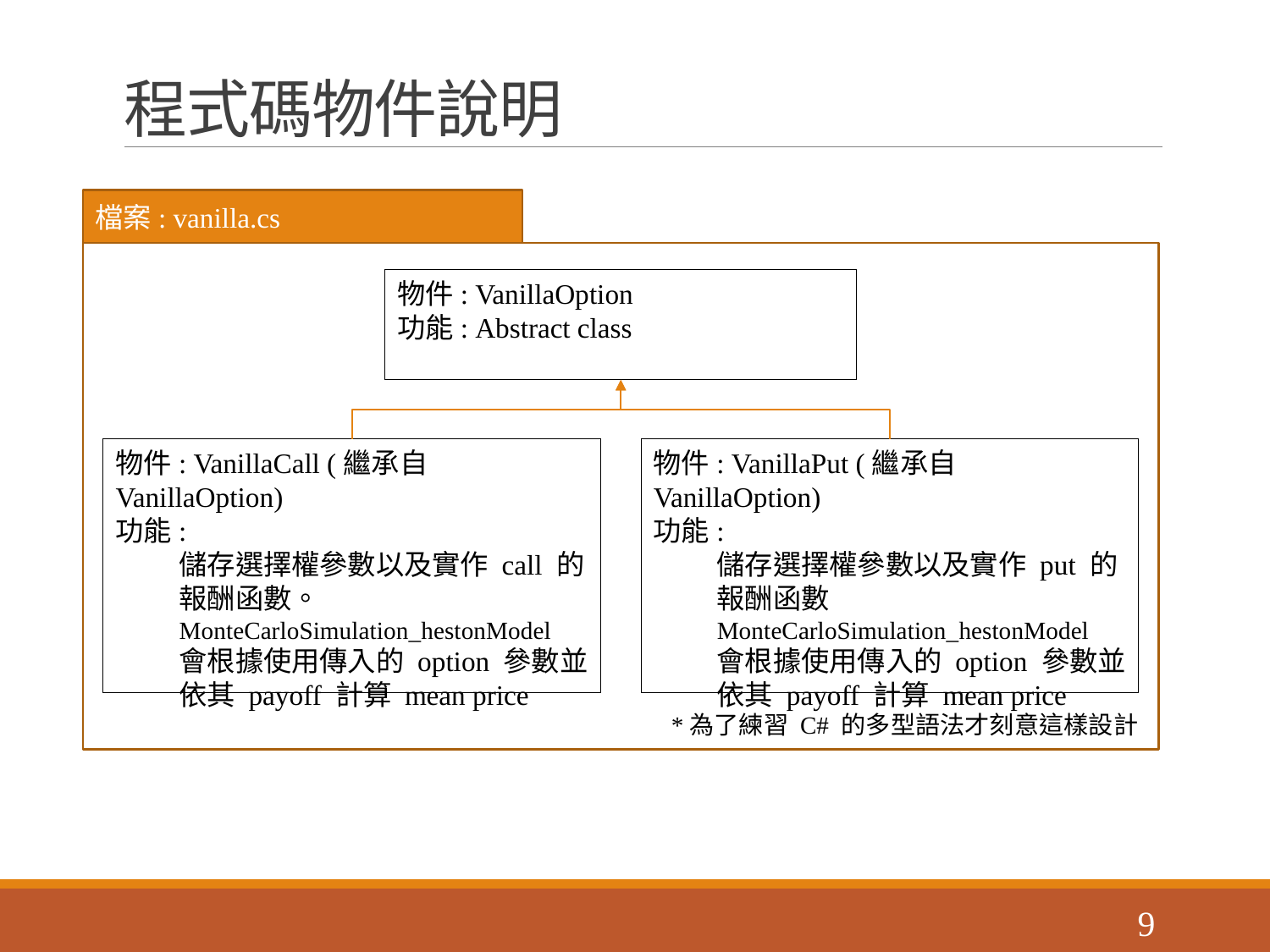

# 程式碼物件說明
檔案: vanilla.cs

物件: VanillaOption
功能: Abstract class
物件: VanillaCall (繼承自 VanillaOption)
功能:
儲存選擇權參數以及實作 call 的報酬函數。
MonteCarloSimulation_hestonModel 會根據使用傳入的 option 參數並依其 payoff 計算 mean price
物件: VanillaPut (繼承自 VanillaOption)
功能:
儲存選擇權參數以及實作 put 的報酬函數
MonteCarloSimulation_hestonModel 會根據使用傳入的 option 參數並依其 payoff 計算 mean price

*為了練習 C# 的多型語法才刻意這樣設計
9